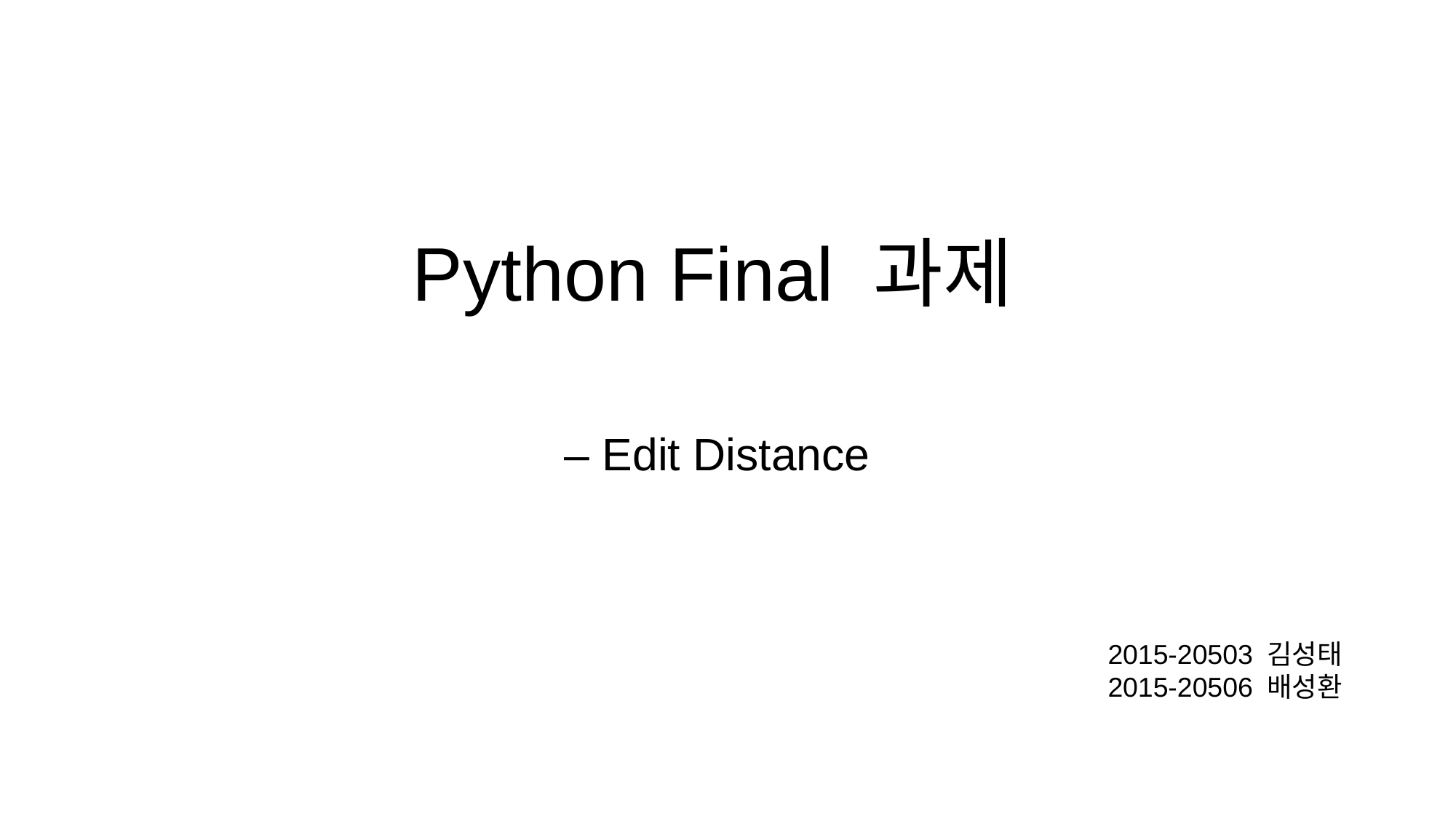

Python Final 과제

– Edit Distance
2015-20503 김성태
2015-20506 배성환